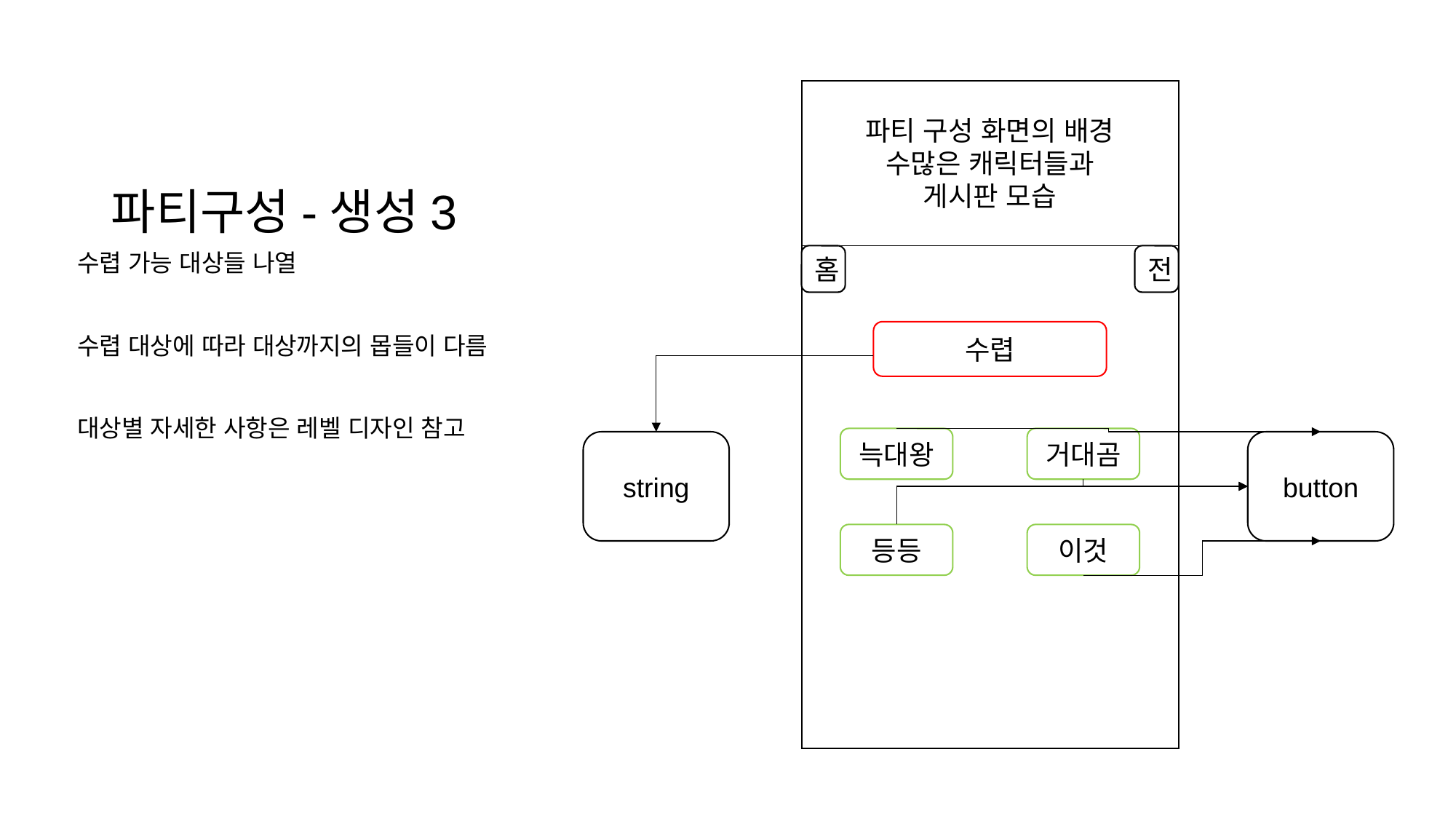

# 파티구성-생성3

파티 구성 화면의 배경
수많은 캐릭터들과
게시판 모습
수렵 가능 대상들 나열

수렵 대상에 따라 대상까지의 몹들이 다름

대상별 자세한 사항은 레벨 디자인 참고
홈
전
수렵
늑대왕
거대곰
string
button
등등
이것